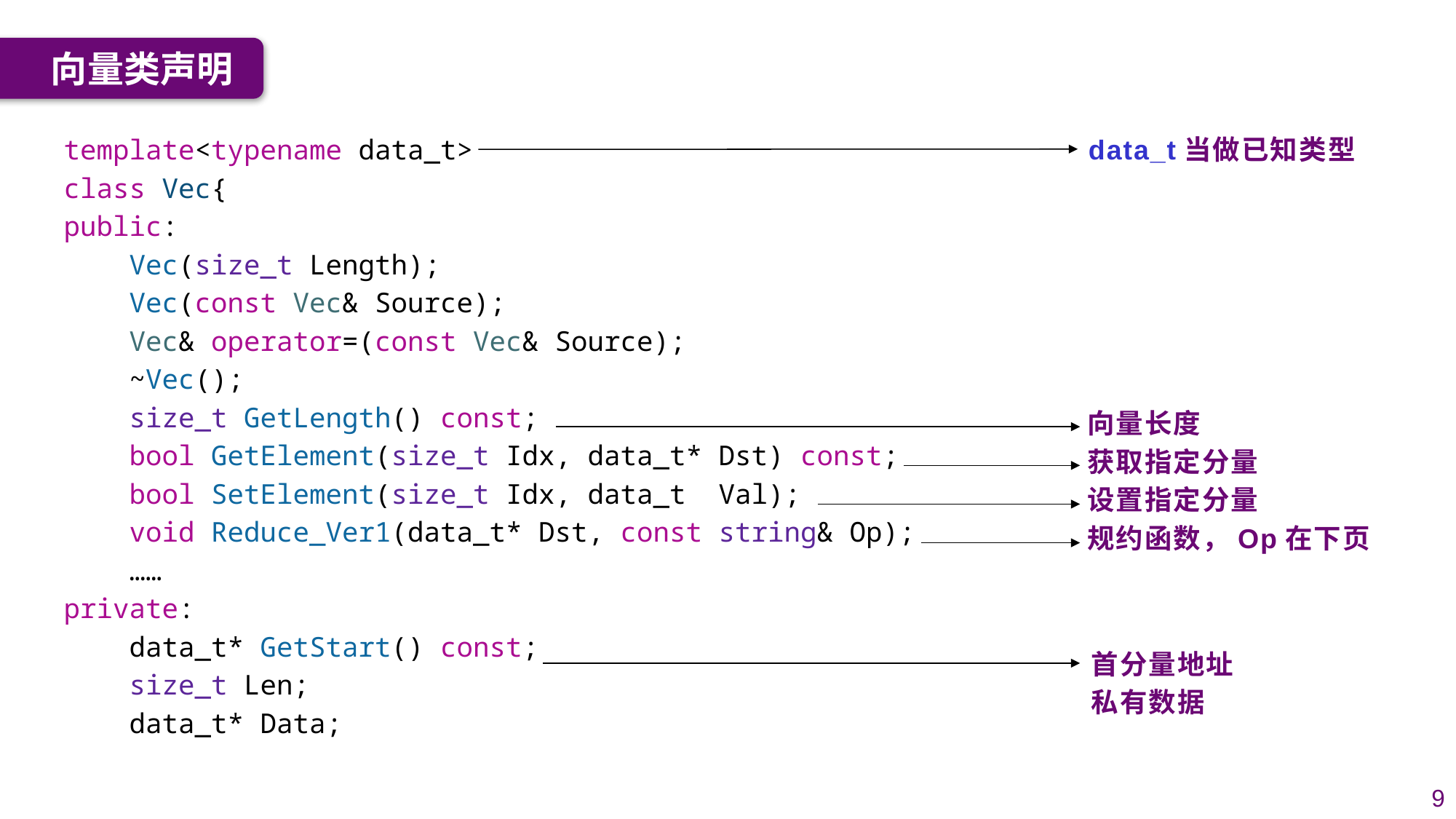

向量类声明
template<typename data_t>
class Vec{
public:
    Vec(size_t Length);
    Vec(const Vec& Source);
    Vec& operator=(const Vec& Source);
    ~Vec();
    size_t GetLength() const;
    bool GetElement(size_t Idx, data_t* Dst) const;
    bool SetElement(size_t Idx, data_t  Val);
    void Reduce_Ver1(data_t* Dst, const string& Op);
    ……
private:
    data_t* GetStart() const;
    size_t Len;
    data_t* Data;

    //Reduce Idents
    map<string, data_t> Ident{
        {"+", 0},
        {"*", 1}
    };
    //Reduce Functions
    map<string, function<data_t(data_t, data_t)> > Operators{
        {"+", [](data_t x, data_t y) {
                return x + y;
              }
        },
        {"*", [](data_t x, data_t y) {
                return x * y;
              }
        }
    };
};
data_t当做已知类型
向量长度
获取指定分量
设置指定分量
规约函数，Op在下页
首分量地址
私有数据
9